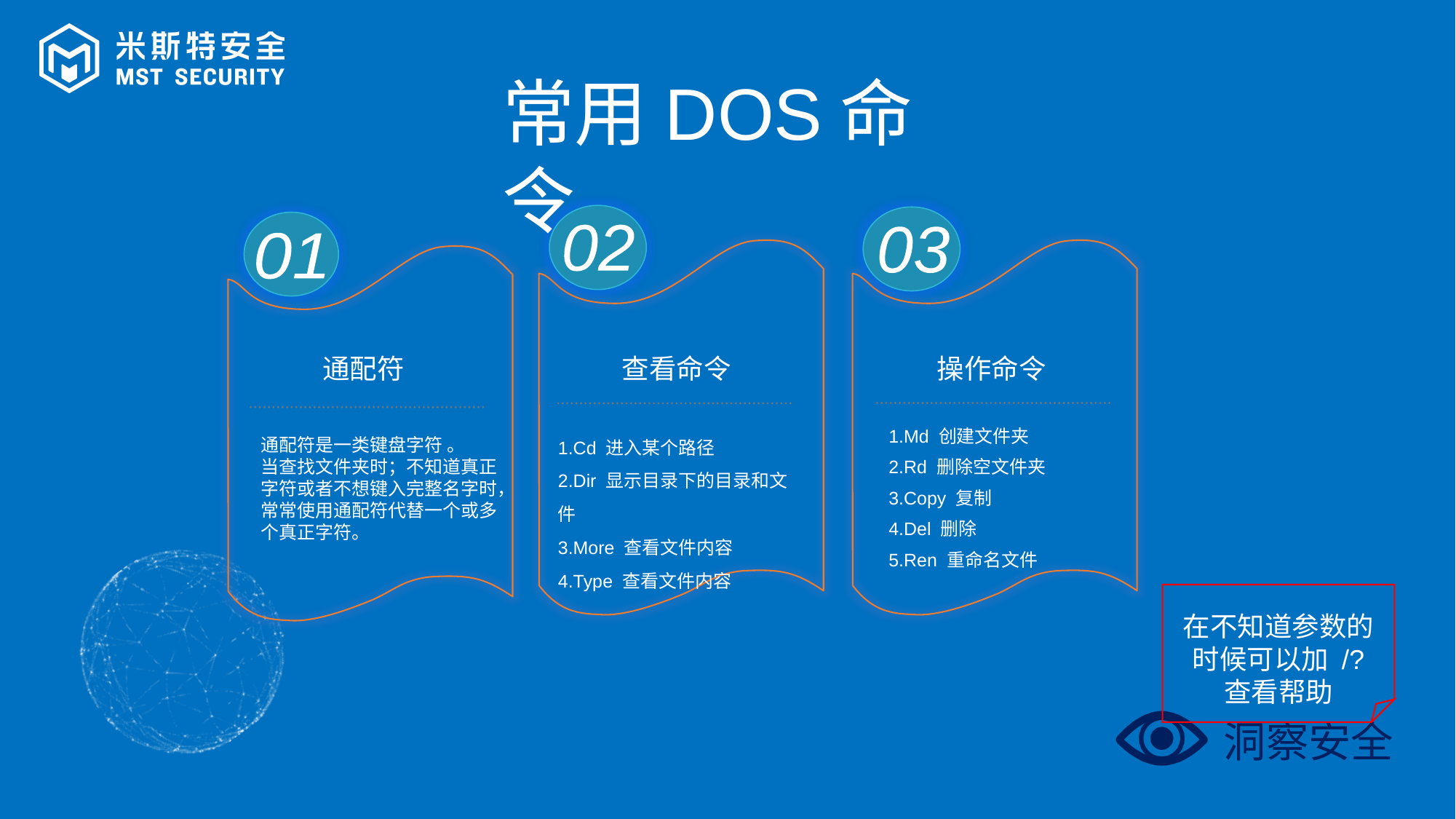

常用DOS命令

02

03

01

通配符
查看命令
操作命令

1.Cd 进入某个路径
2.Dir 显示目录下的目录和文件
3.More 查看文件内容
4.Type 查看文件内容
1.Md 创建文件夹
2.Rd 删除空文件夹
3.Copy 复制
4.Del 删除
5.Ren 重命名文件
通配符是一类键盘字符 。
当查找文件夹时；不知道真正字符或者不想键入完整名字时，常常使用通配符代替一个或多个真正字符。

在不知道参数的时候可以加 /? 查看帮助